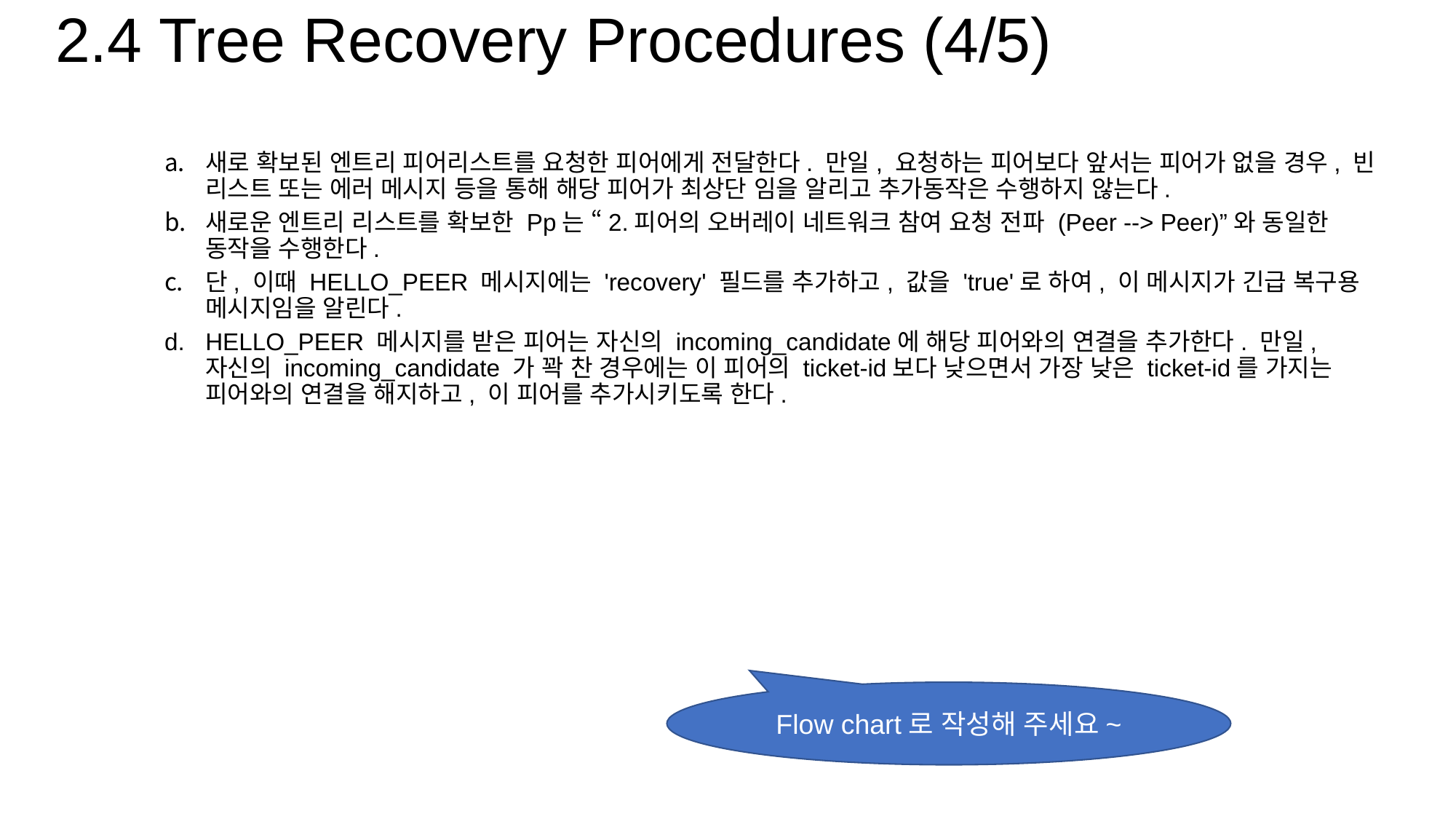

# 2.4 Tree Recovery Procedures (4/5)

새로 확보된 엔트리 피어리스트를 요청한 피어에게 전달한다. 만일, 요청하는 피어보다 앞서는 피어가 없을 경우, 빈 리스트 또는 에러 메시지 등을 통해 해당 피어가 최상단 임을 알리고 추가동작은 수행하지 않는다.
새로운 엔트리 리스트를 확보한 Pp는 “2.피어의 오버레이 네트워크 참여 요청 전파 (Peer --> Peer)”와 동일한 동작을 수행한다.
단, 이때 HELLO_PEER 메시지에는 'recovery' 필드를 추가하고, 값을 'true'로 하여, 이 메시지가 긴급 복구용 메시지임을 알린다.
HELLO_PEER 메시지를 받은 피어는 자신의 incoming_candidate에 해당 피어와의 연결을 추가한다. 만일, 자신의 incoming_candidate 가 꽉 찬 경우에는 이 피어의 ticket-id보다 낮으면서 가장 낮은 ticket-id를 가지는 피어와의 연결을 해지하고, 이 피어를 추가시키도록 한다.

Flow chart로 작성해 주세요~